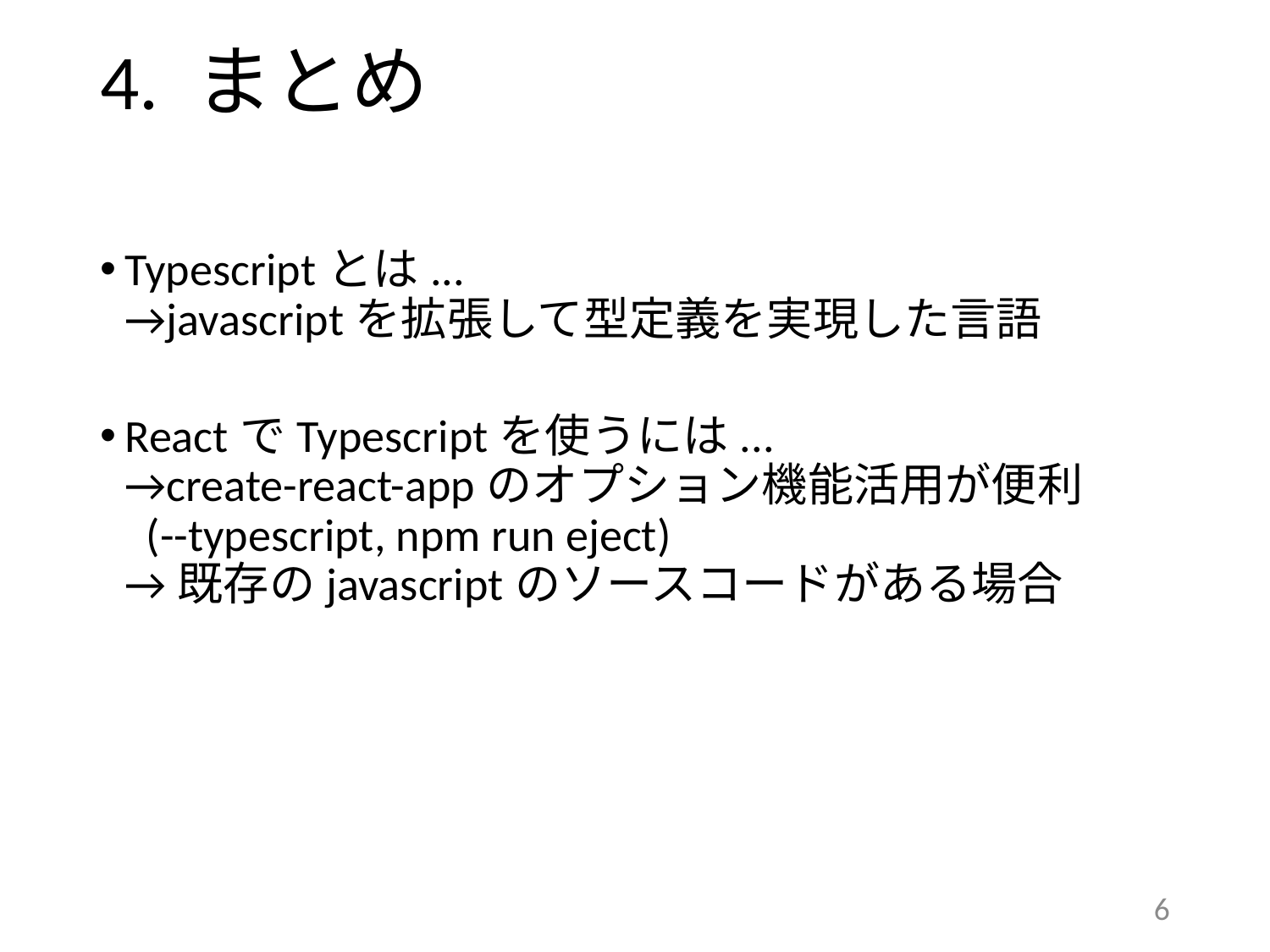

# 4. まとめ

Typescriptとは...
→javascriptを拡張して型定義を実現した言語
ReactでTypescriptを使うには...
→create-react-appのオプション機能活用が便利
 (--typescript, npm run eject)
→既存のjavascriptのソースコードがある場合
6